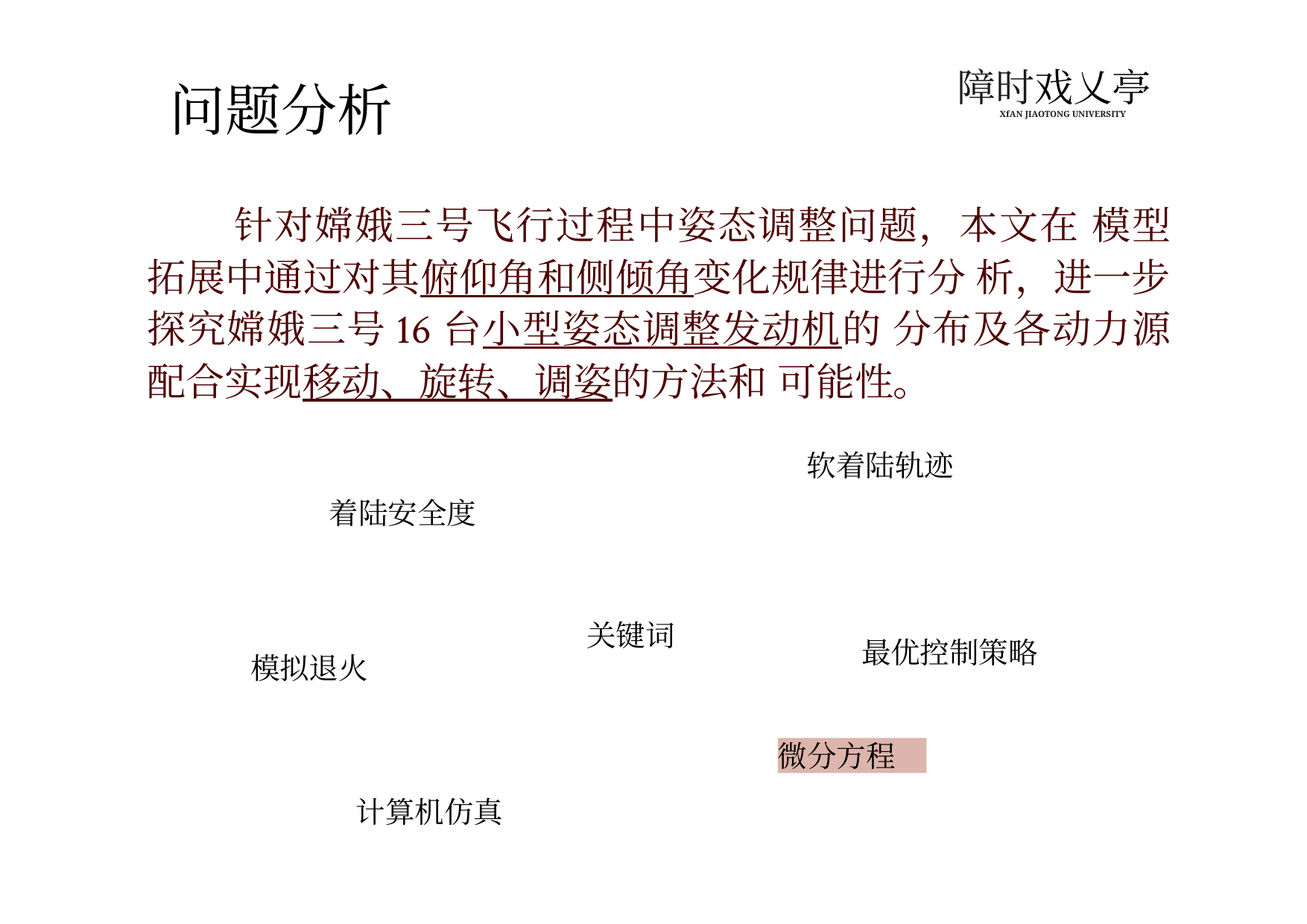

障时戏乂亭
XfAN JIAOTONG UNIVERSITY
问题分析
针对嫦娥三号飞行过程中姿态调整问题，本文在 模型拓展中通过对其俯仰角和侧倾角变化规律进行分 析，进一步探究嫦娥三号16台小型姿态调整发动机的 分布及各动力源配合实现移动、旋转、调姿的方法和 可能性。
软着陆轨迹
着陆安全度
关键词
最优控制策略
模拟退火
微分方程
计算机仿真